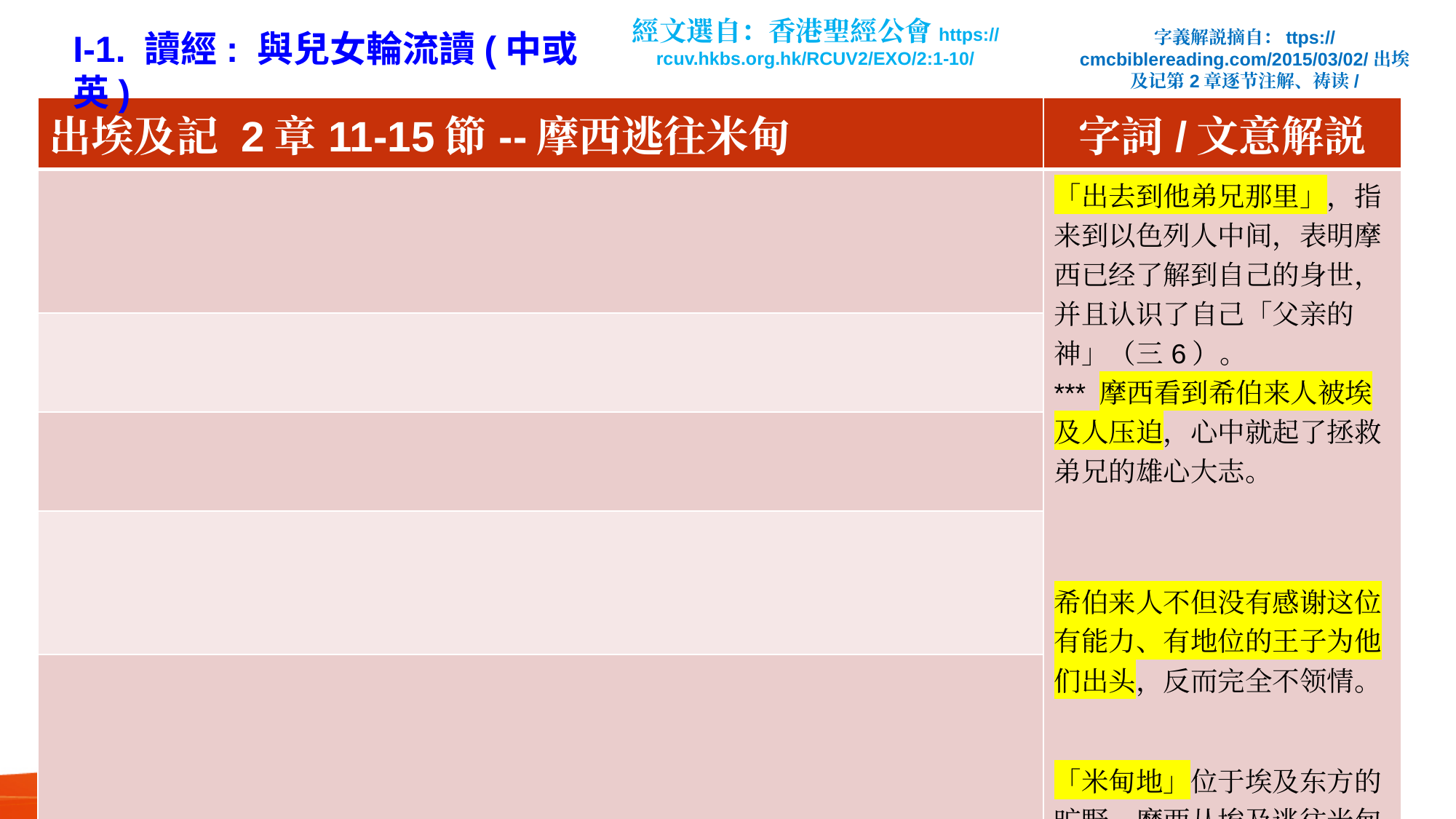

經文選自：香港聖經公會https://rcuv.hkbs.org.hk/RCUV2/EXO/2:1-10/
I-1. 讀經: 與兒女輪流讀(中或英)
字義解説摘自：ttps://cmcbiblereading.com/2015/03/02/出埃及记第2章逐节注解、祷读/
| 出埃及記 2章11-15節--摩西逃往米甸 | 字詞/文意解説 |
| --- | --- |
|  | 「出去到他弟兄那里」，指来到以色列人中间，表明摩西已经了解到自己的身世，并且认识了自己「父亲的神」（三6）。 \*\*\* 摩西看到希伯来人被埃及人压迫，心中就起了拯救弟兄的雄心大志。 希伯来人不但没有感谢这位有能力、有地位的王子为他们出头，反而完全不领情。 「米甸地」位于埃及东方的旷野，摩西从埃及逃往米甸，是被迫放弃过去的四十年。 |
|  |  |
|  |  |
|  |  |
|  |  |